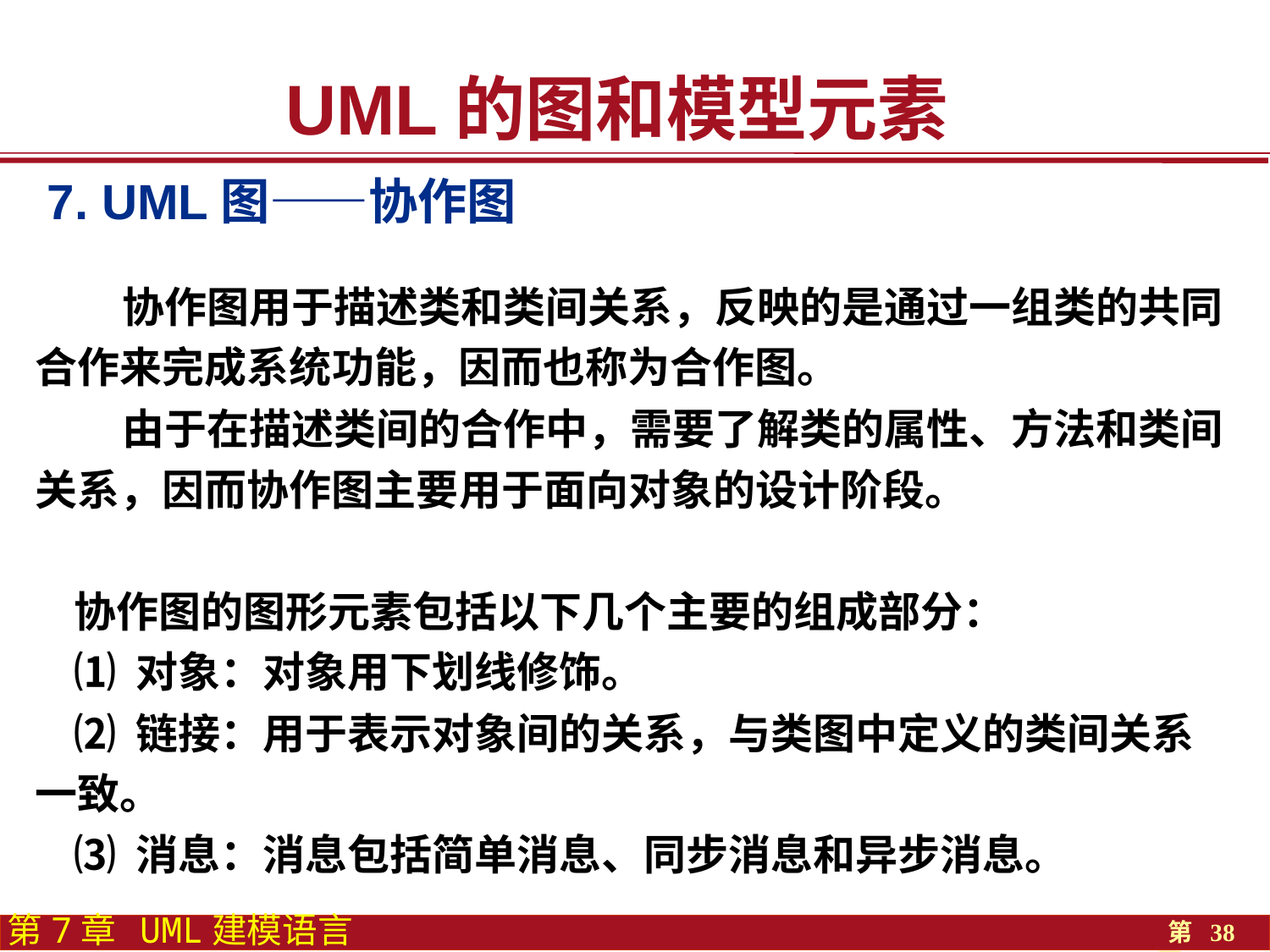

UML的图和模型元素
7. UML图——协作图
    协作图用于描述类和类间关系，反映的是通过一组类的共同合作来完成系统功能，因而也称为合作图。
    由于在描述类间的合作中，需要了解类的属性、方法和类间关系，因而协作图主要用于面向对象的设计阶段。

协作图的图形元素包括以下几个主要的组成部分：
⑴ 对象：对象用下划线修饰。
⑵ 链接：用于表示对象间的关系，与类图中定义的类间关系一致。
⑶ 消息：消息包括简单消息、同步消息和异步消息。